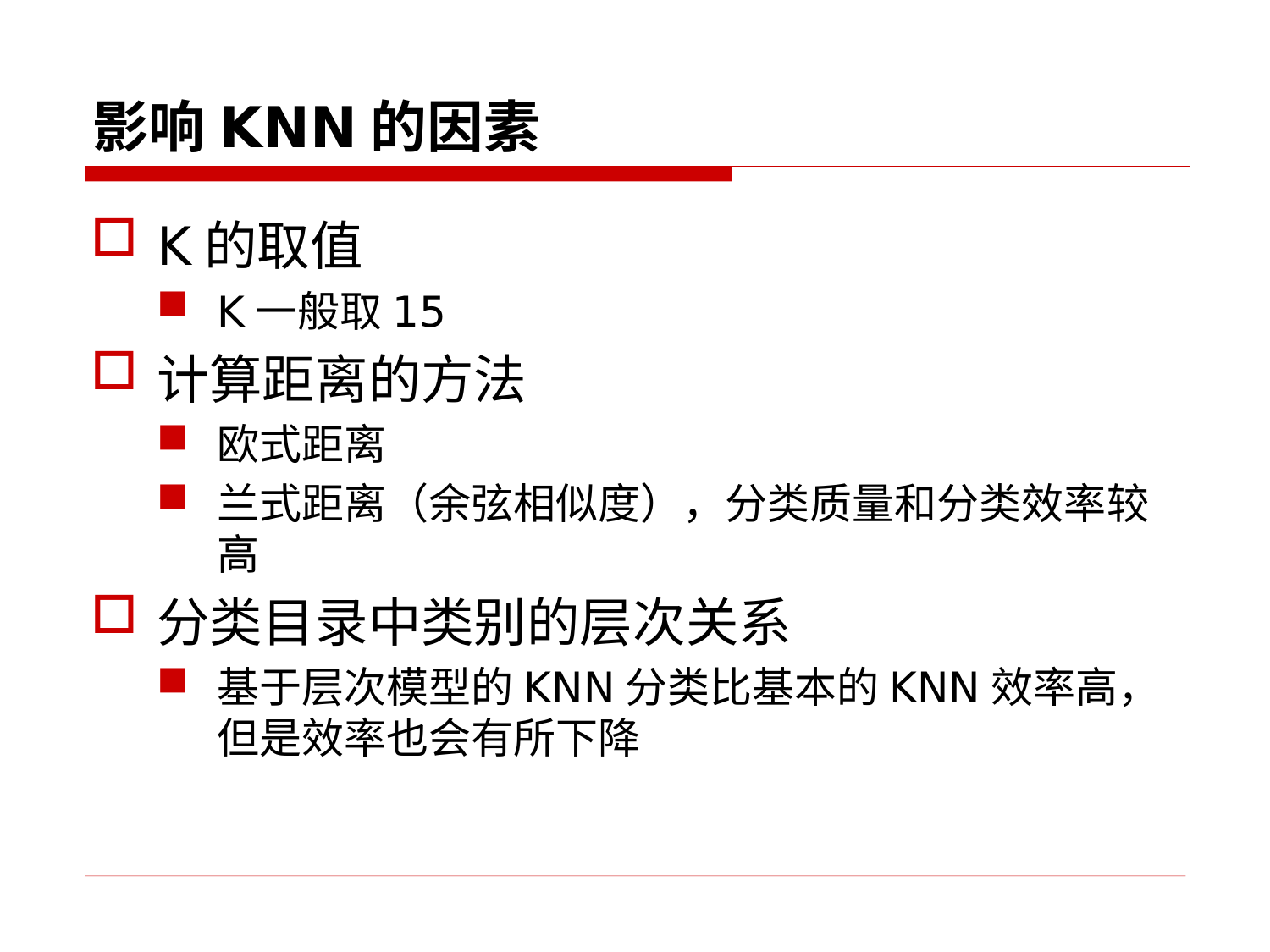

影响KNN的因素
K的取值
K一般取15
计算距离的方法
欧式距离
兰式距离（余弦相似度），分类质量和分类效率较高
分类目录中类别的层次关系
基于层次模型的KNN分类比基本的KNN效率高，但是效率也会有所下降